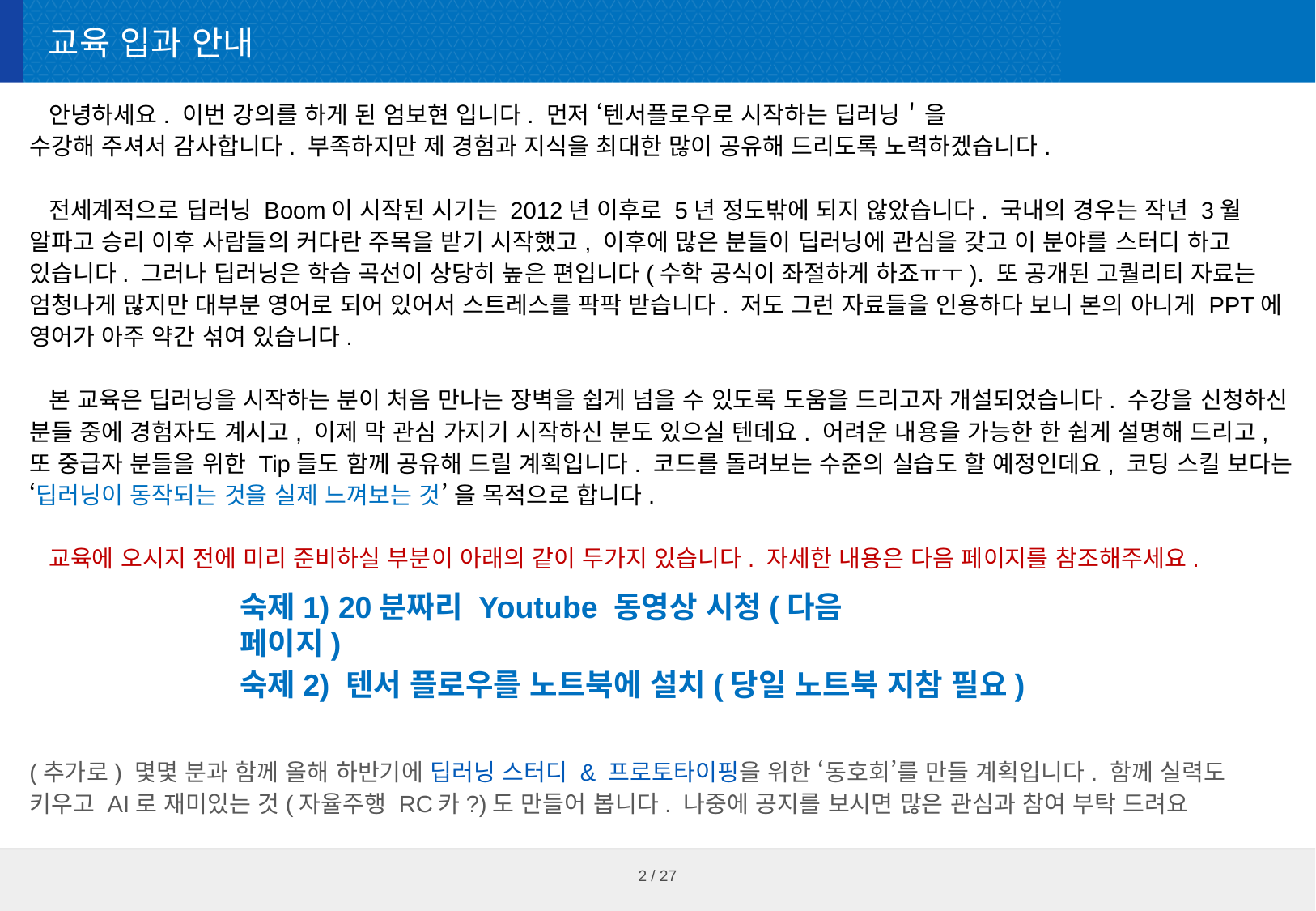

# 교육 입과 안내
  안녕하세요. 이번 강의를 하게 된 엄보현 입니다. 먼저 ‘텐서플로우로 시작하는 딥러닝＇을
수강해 주셔서 감사합니다. 부족하지만 제 경험과 지식을 최대한 많이 공유해 드리도록 노력하겠습니다.

  전세계적으로 딥러닝 Boom이 시작된 시기는 2012년 이후로 5년 정도밖에 되지 않았습니다. 국내의 경우는 작년 3월 알파고 승리 이후 사람들의 커다란 주목을 받기 시작했고, 이후에 많은 분들이 딥러닝에 관심을 갖고 이 분야를 스터디 하고 있습니다. 그러나 딥러닝은 학습 곡선이 상당히 높은 편입니다(수학 공식이 좌절하게 하죠ㅠㅜ). 또 공개된 고퀄리티 자료는 엄청나게 많지만 대부분 영어로 되어 있어서 스트레스를 팍팍 받습니다. 저도 그런 자료들을 인용하다 보니 본의 아니게 PPT에 영어가 아주 약간 섞여 있습니다.

  본 교육은 딥러닝을 시작하는 분이 처음 만나는 장벽을 쉽게 넘을 수 있도록 도움을 드리고자 개설되었습니다. 수강을 신청하신 분들 중에 경험자도 계시고, 이제 막 관심 가지기 시작하신 분도 있으실 텐데요. 어려운 내용을 가능한 한 쉽게 설명해 드리고, 또 중급자 분들을 위한 Tip들도 함께 공유해 드릴 계획입니다. 코드를 돌려보는 수준의 실습도 할 예정인데요, 코딩 스킬 보다는 ‘딥러닝이 동작되는 것을 실제 느껴보는 것’ 을 목적으로 합니다.

  교육에 오시지 전에 미리 준비하실 부분이 아래의 같이 두가지 있습니다. 자세한 내용은 다음 페이지를 참조해주세요.
숙제1) 20분짜리 Youtube 동영상 시청(다음 페이지)
숙제2) 텐서 플로우를 노트북에 설치(당일 노트북 지참 필요)
(추가로) 몇몇 분과 함께 올해 하반기에 딥러닝 스터디 & 프로토타이핑을 위한 ‘동호회’를 만들 계획입니다. 함께 실력도 키우고 AI로 재미있는 것(자율주행 RC카?)도 만들어 봅니다. 나중에 공지를 보시면 많은 관심과 참여 부탁 드려요